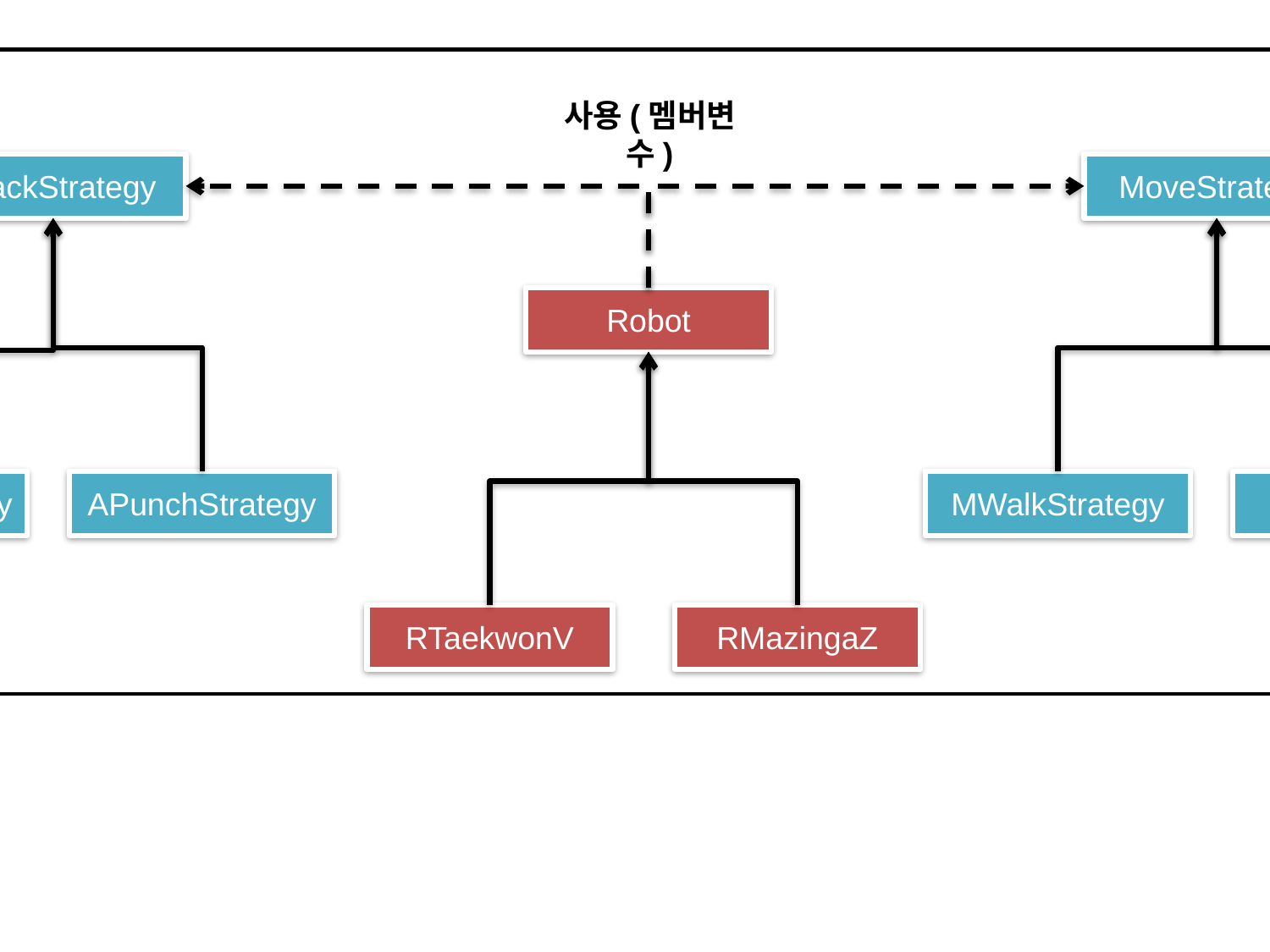

사용(멤버변수)
AttackStrategy
MoveStrategy
Robot
AMissileStrategy
APunchStrategy
MWalkStrategy
MFlyStrategy
RTaekwonV
RMazingaZ